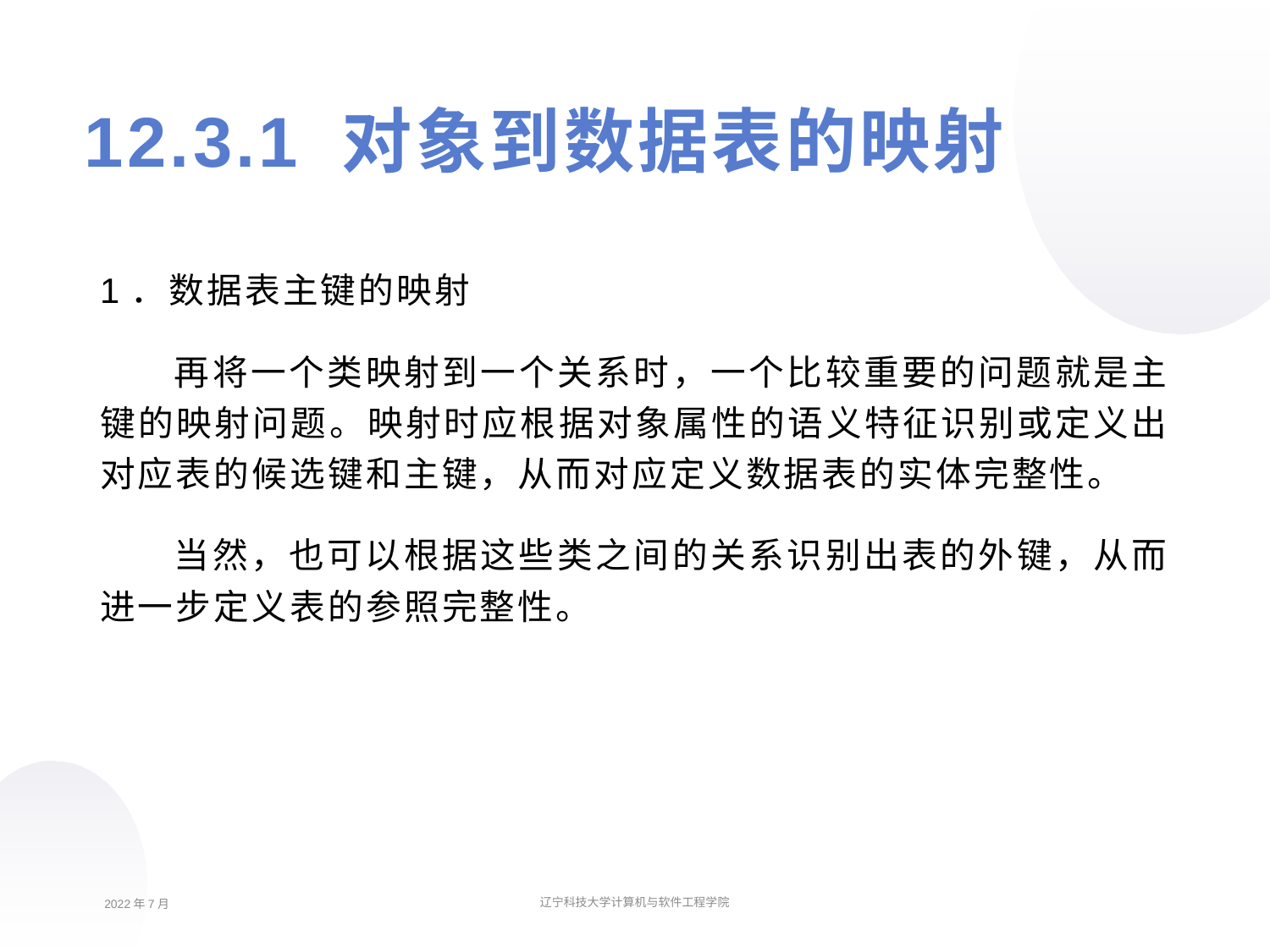

12.3.1 对象到数据表的映射
1．数据表主键的映射
再将一个类映射到一个关系时，一个比较重要的问题就是主键的映射问题。映射时应根据对象属性的语义特征识别或定义出对应表的候选键和主键，从而对应定义数据表的实体完整性。
当然，也可以根据这些类之间的关系识别出表的外键，从而进一步定义表的参照完整性。

2022年7月
辽宁科技大学计算机与软件工程学院
25